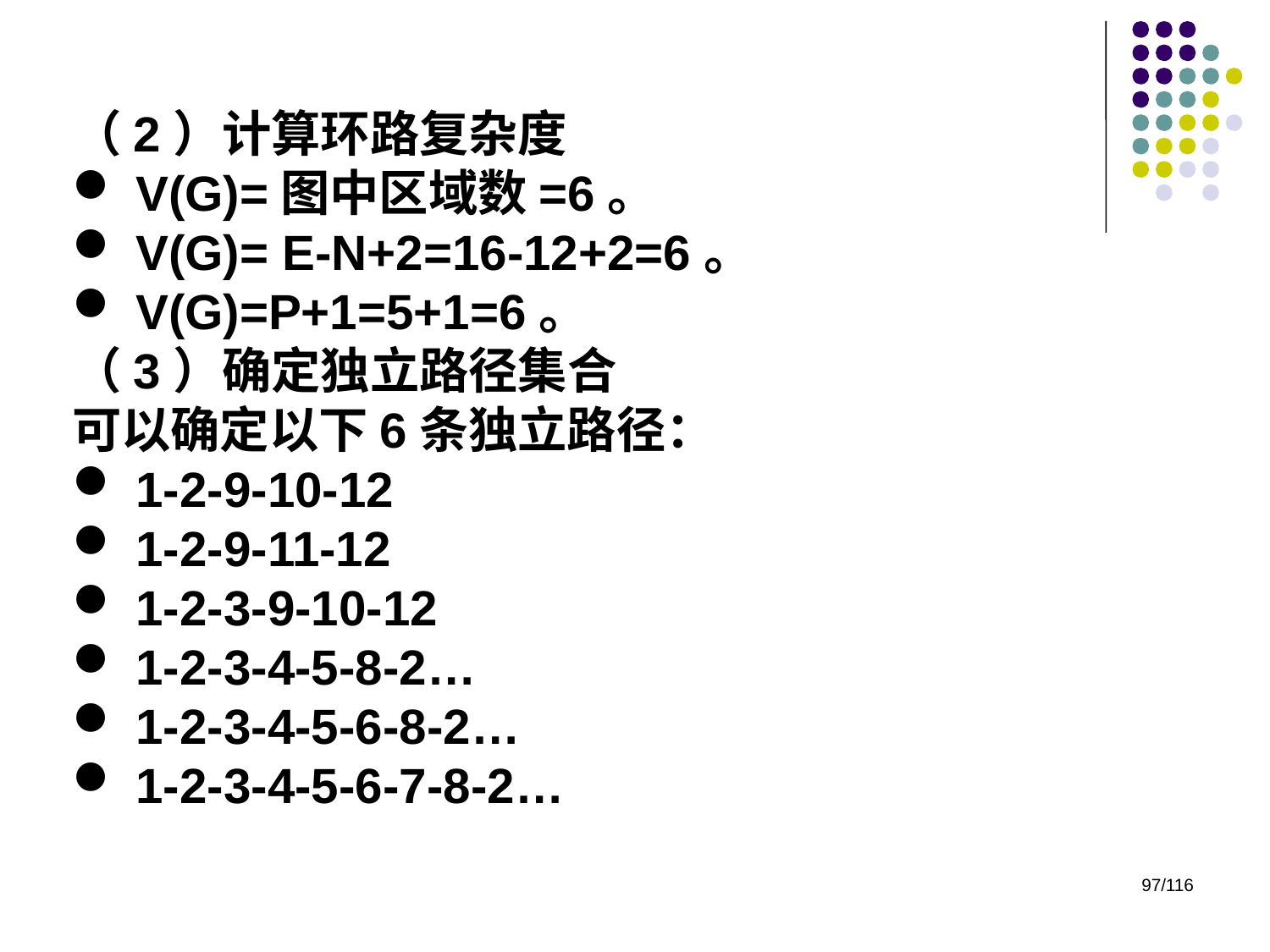

（2）计算环路复杂度
V(G)=图中区域数=6。
V(G)= E-N+2=16-12+2=6。
V(G)=P+1=5+1=6。
（3）确定独立路径集合
可以确定以下6条独立路径：
1-2-9-10-12
1-2-9-11-12
1-2-3-9-10-12
1-2-3-4-5-8-2…
1-2-3-4-5-6-8-2…
1-2-3-4-5-6-7-8-2…

97/116